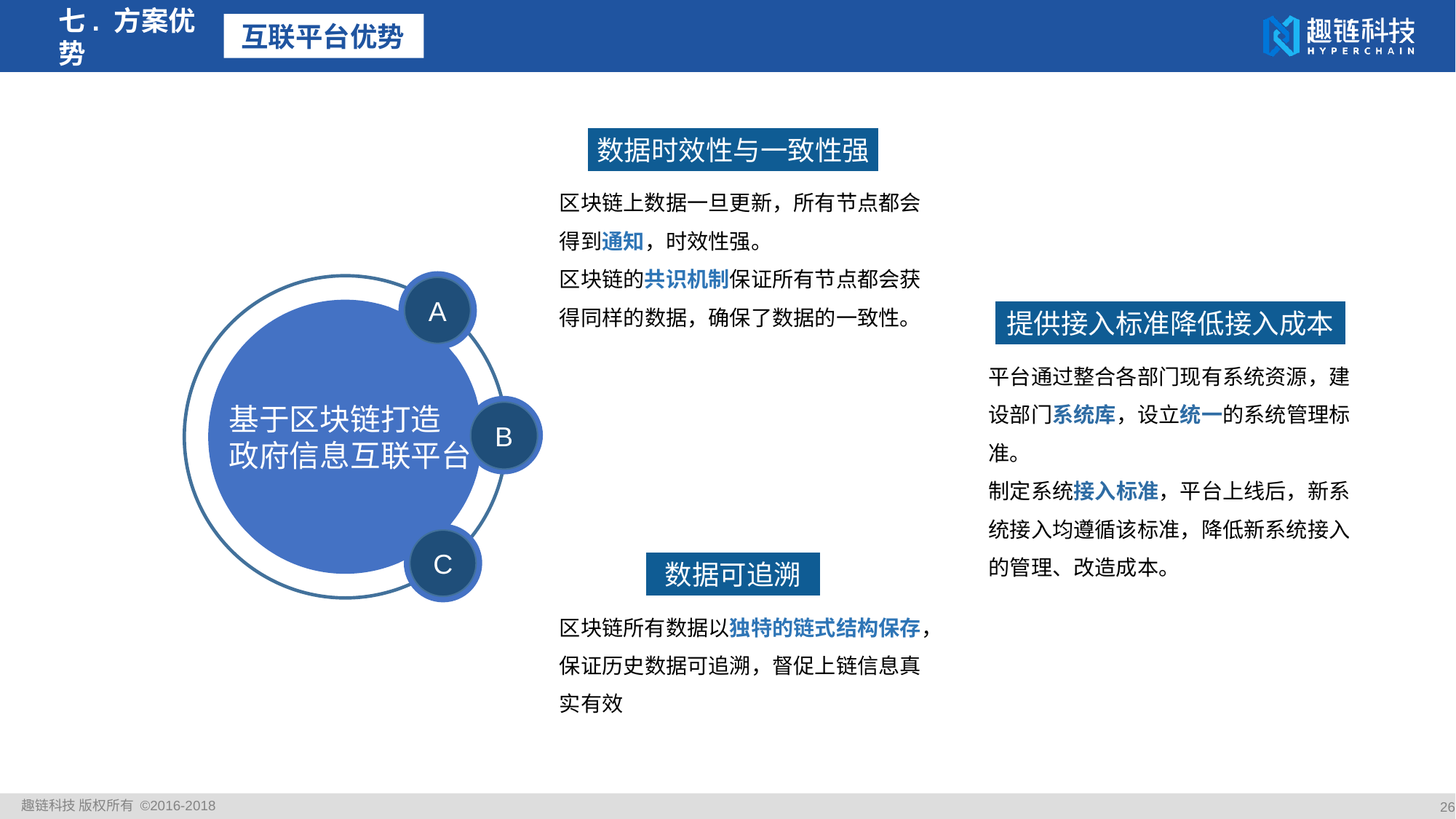

七. 方案优势
互联平台优势
数据时效性与一致性强
区块链上数据一旦更新，所有节点都会得到通知，时效性强。
区块链的共识机制保证所有节点都会获得同样的数据，确保了数据的一致性。

基于区块链打造
政府信息互联平台

A
提供接入标准降低接入成本
平台通过整合各部门现有系统资源，建设部门系统库，设立统一的系统管理标准。
制定系统接入标准，平台上线后，新系统接入均遵循该标准，降低新系统接入的管理、改造成本。

B

C
数据可追溯
区块链所有数据以独特的链式结构保存，保证历史数据可追溯，督促上链信息真实有效